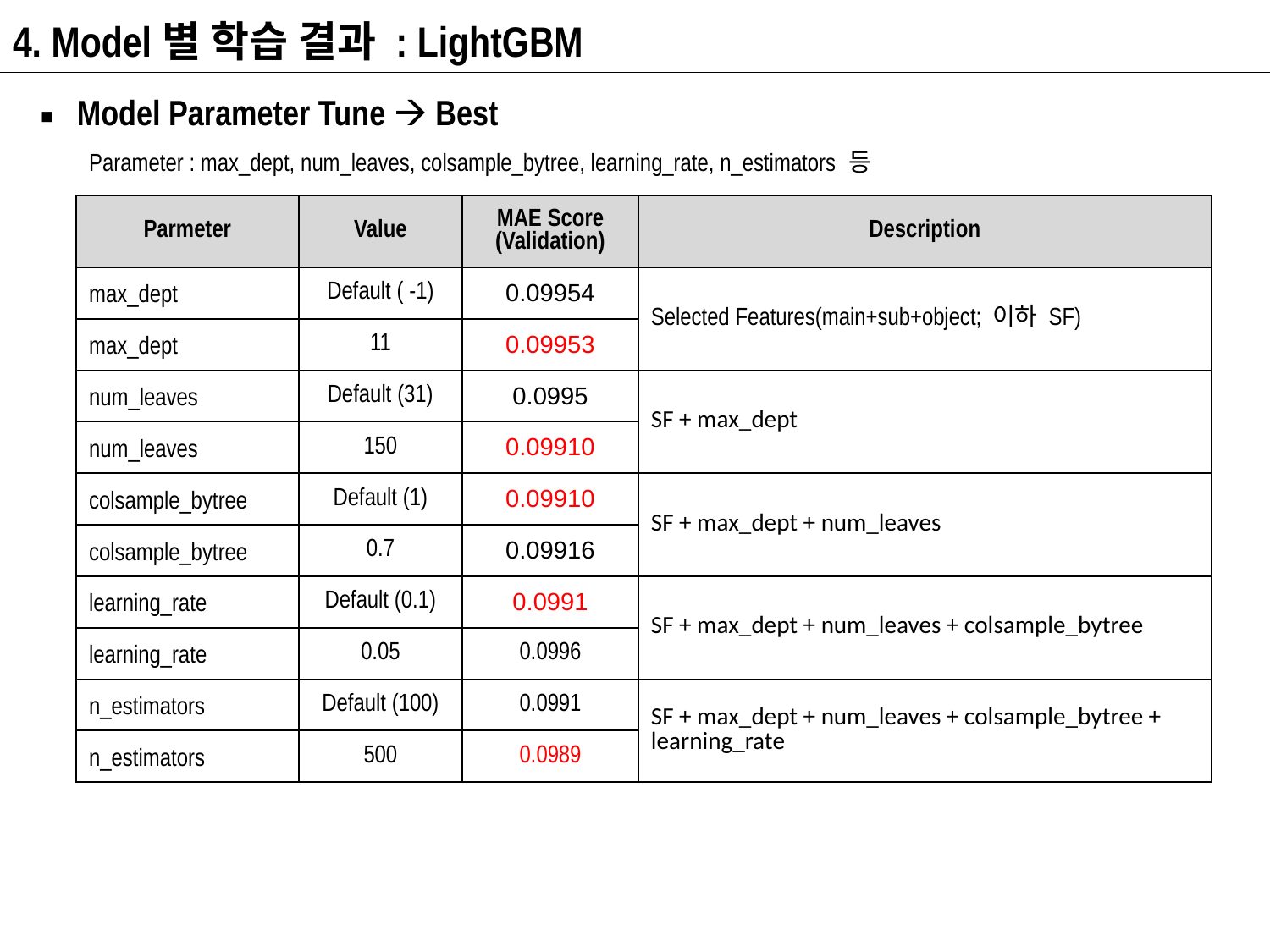

4. Model별 학습 결과 : LightGBM
Model Parameter Tune 🡪 Best
Parameter : max_dept, num_leaves, colsample_bytree, learning_rate, n_estimators 등
| Parmeter | Value | MAE Score (Validation) | Description |
| --- | --- | --- | --- |
| max\_dept | Default ( -1) | 0.09954 | Selected Features(main+sub+object; 이하 SF) |
| max\_dept | 11 | 0.09953 |  |
| num\_leaves | Default (31) | 0.0995 | SF + max\_dept |
| num\_leaves | 150 | 0.09910 |  |
| colsample\_bytree | Default (1) | 0.09910 | SF + max\_dept + num\_leaves |
| colsample\_bytree | 0.7 | 0.09916 |  |
| learning\_rate | Default (0.1) | 0.0991 | SF + max\_dept + num\_leaves + colsample\_bytree |
| learning\_rate | 0.05 | 0.0996 |  |
| n\_estimators | Default (100) | 0.0991 | SF + max\_dept + num\_leaves + colsample\_bytree + learning\_rate |
| n\_estimators | 500 | 0.0989 |  |